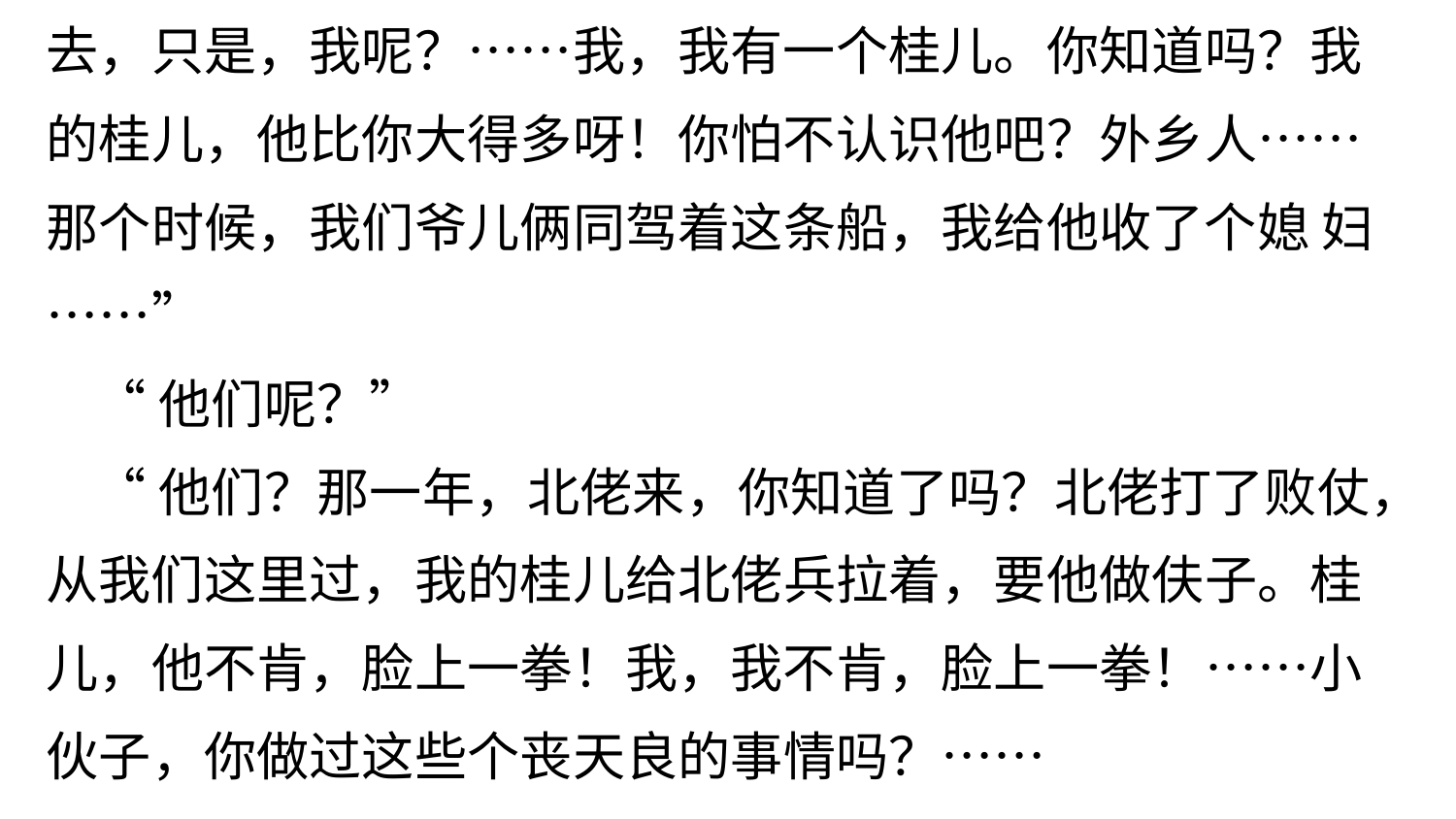

去，只是，我呢？……我，我有一个桂儿。你知道吗？我的桂儿，他比你大得多呀！你怕不认识他吧？外乡人……  那个时候，我们爷儿俩同驾着这条船，我给他收了个媳 妇……”
    “他们呢？”
    “他们？那一年，北佬来，你知道了吗？北佬打了败仗，从我们这里过，我的桂儿给北佬兵拉着，要他做伕子。桂儿，他不肯，脸上一拳！我，我不肯，脸上一拳！……小 伙子，你做过这些个丧天良的事情吗？……